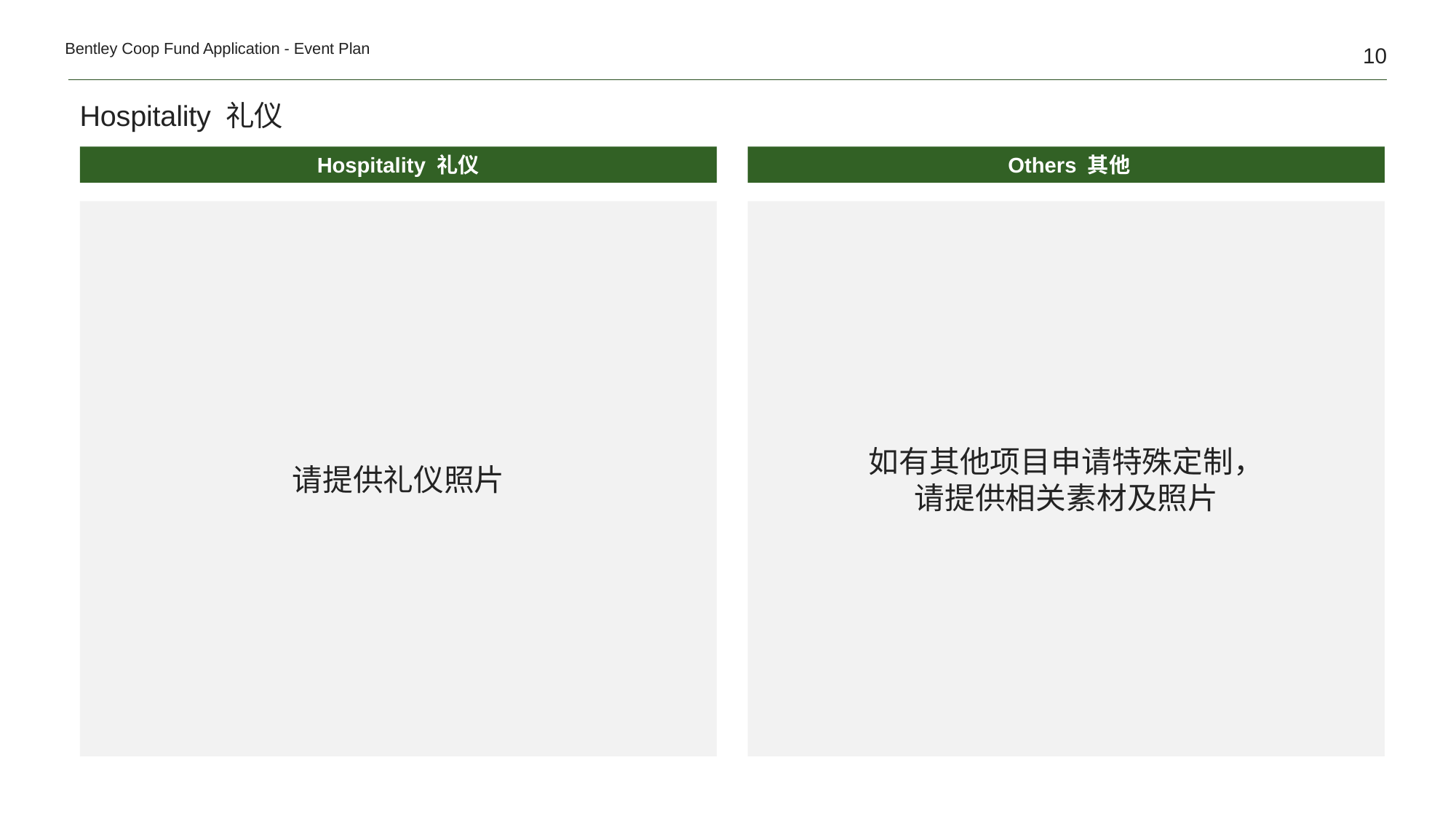

10
Bentley Coop Fund Application - Event Plan
Hospitality 礼仪
Hospitality 礼仪
 Others 其他
请提供礼仪照片
如有其他项目申请特殊定制，
请提供相关素材及照片